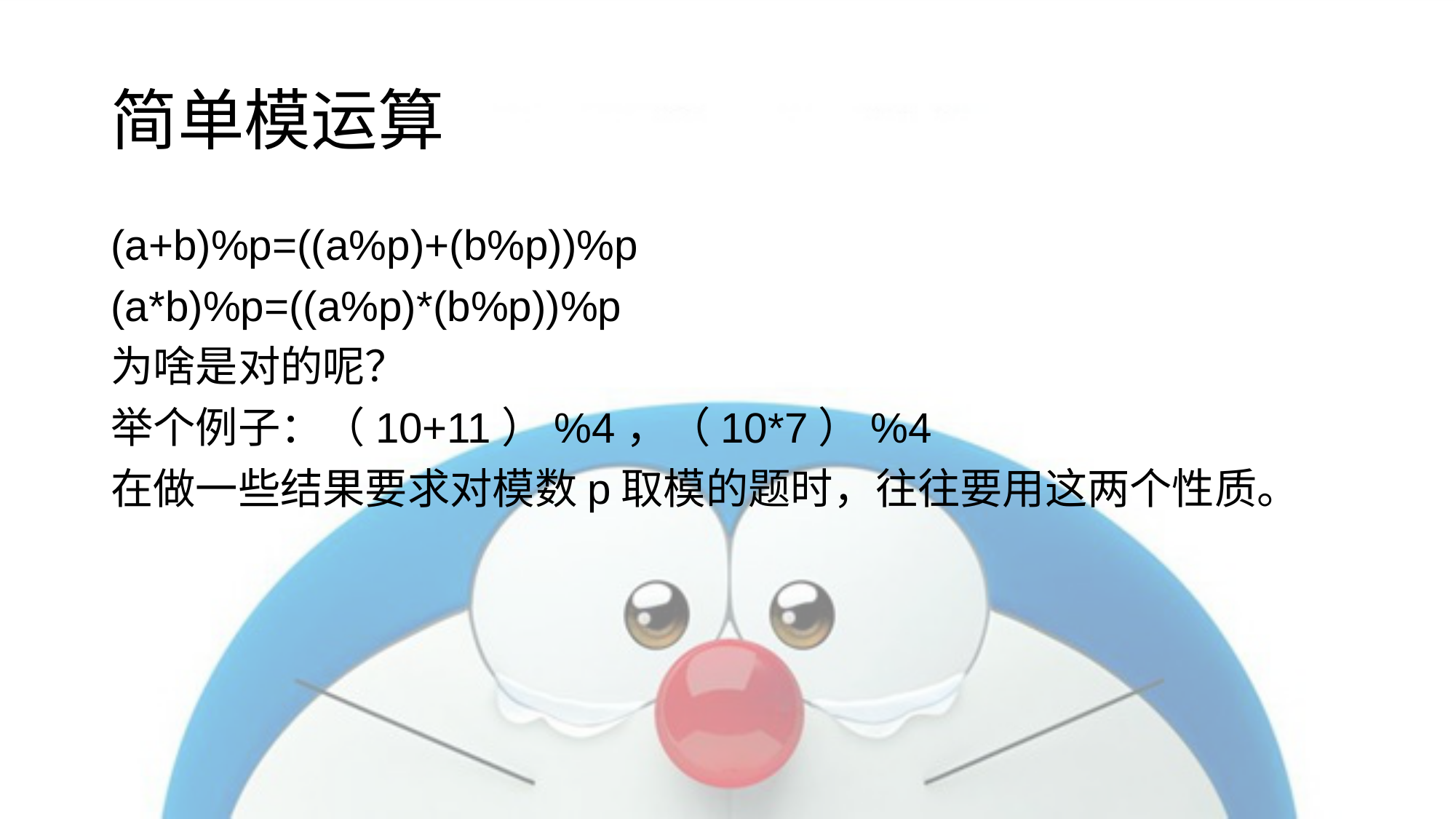

# 简单模运算
(a+b)%p=((a%p)+(b%p))%p
(a*b)%p=((a%p)*(b%p))%p
为啥是对的呢？
举个例子：（10+11）%4，（10*7）%4
在做一些结果要求对模数p取模的题时，往往要用这两个性质。